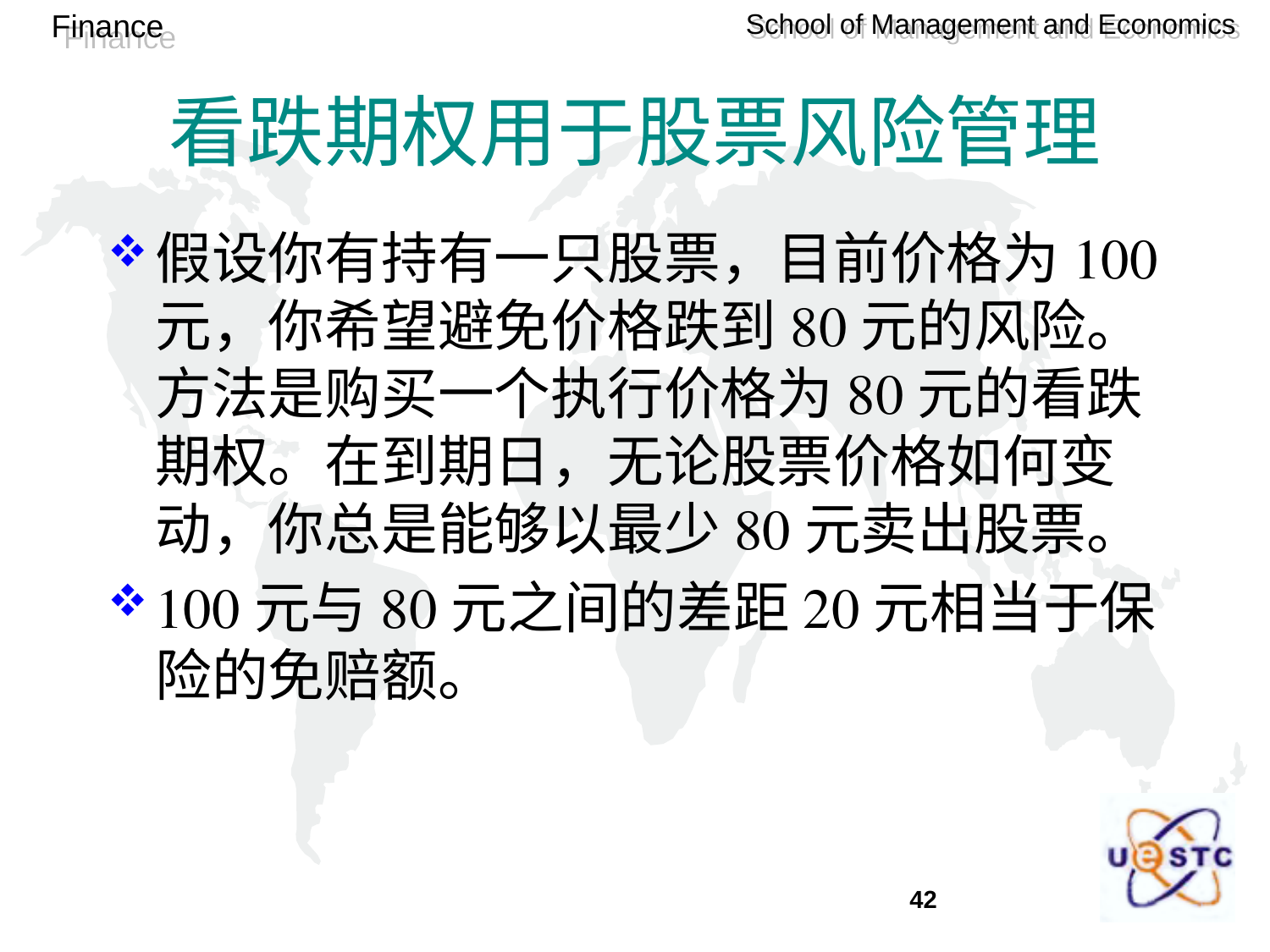

# 看跌期权用于股票风险管理
假设你有持有一只股票，目前价格为100元，你希望避免价格跌到80元的风险。方法是购买一个执行价格为80元的看跌期权。在到期日，无论股票价格如何变动，你总是能够以最少80元卖出股票。
100元与80元之间的差距20元相当于保险的免赔额。